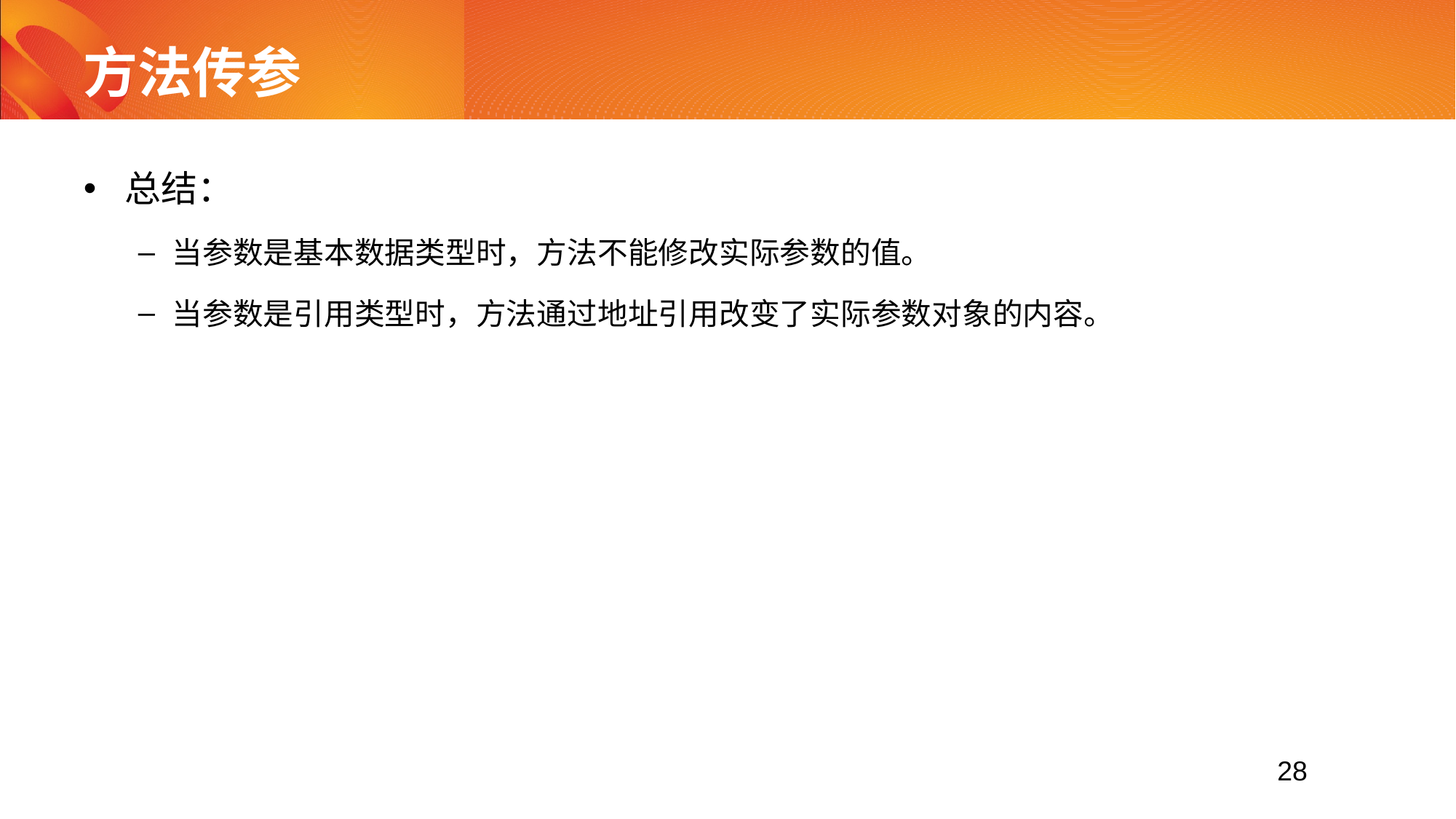

# 方法传参
总结：
当参数是基本数据类型时，方法不能修改实际参数的值。
当参数是引用类型时，方法通过地址引用改变了实际参数对象的内容。